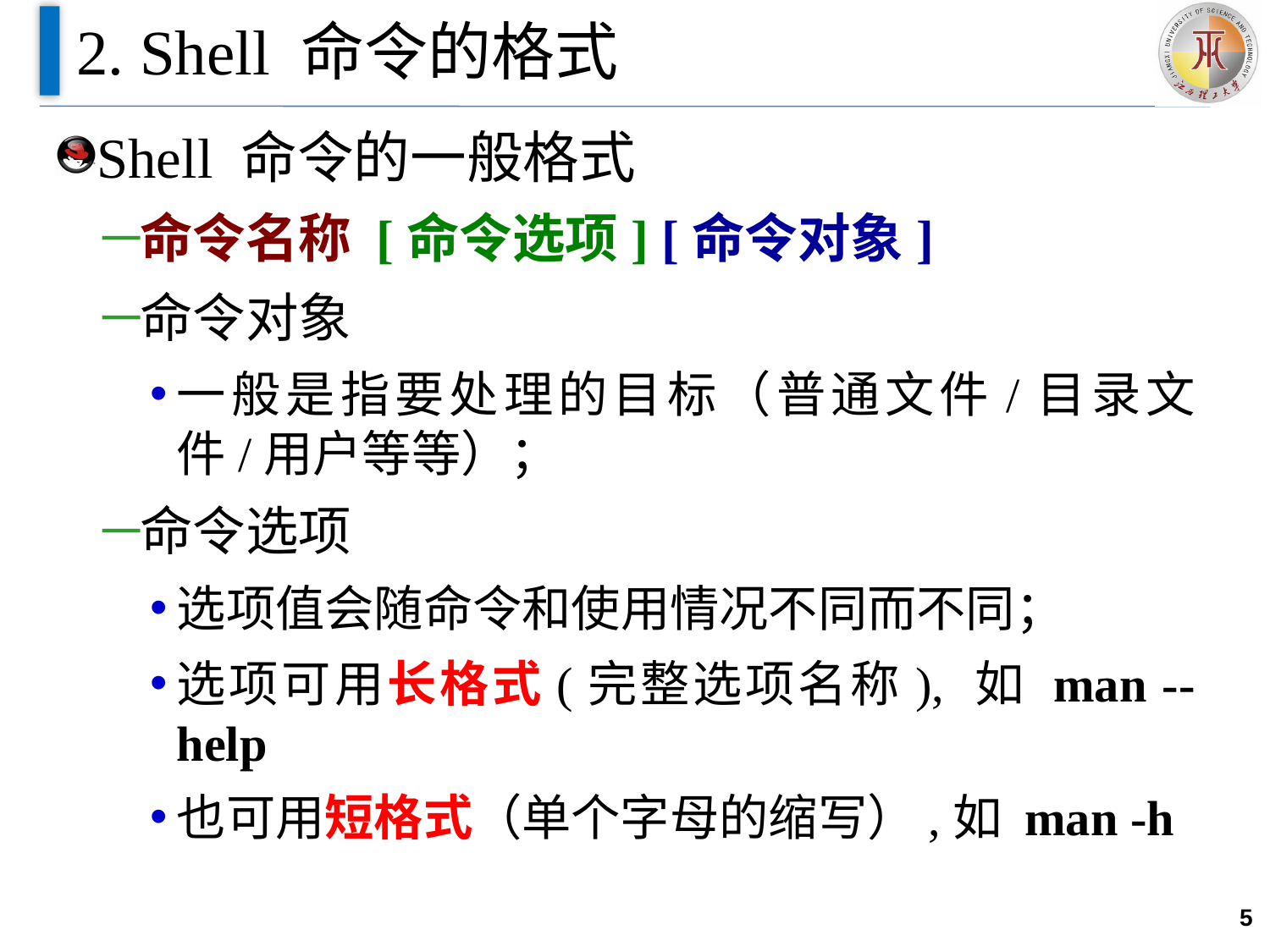

# 2. Shell 命令的格式
Shell 命令的一般格式
命令名称 [命令选项] [命令对象]
命令对象
一般是指要处理的目标（普通文件/目录文件/用户等等）；
命令选项
选项值会随命令和使用情况不同而不同；
选项可用长格式(完整选项名称), 如 man --help
也可用短格式（单个字母的缩写）,如 man -h
5